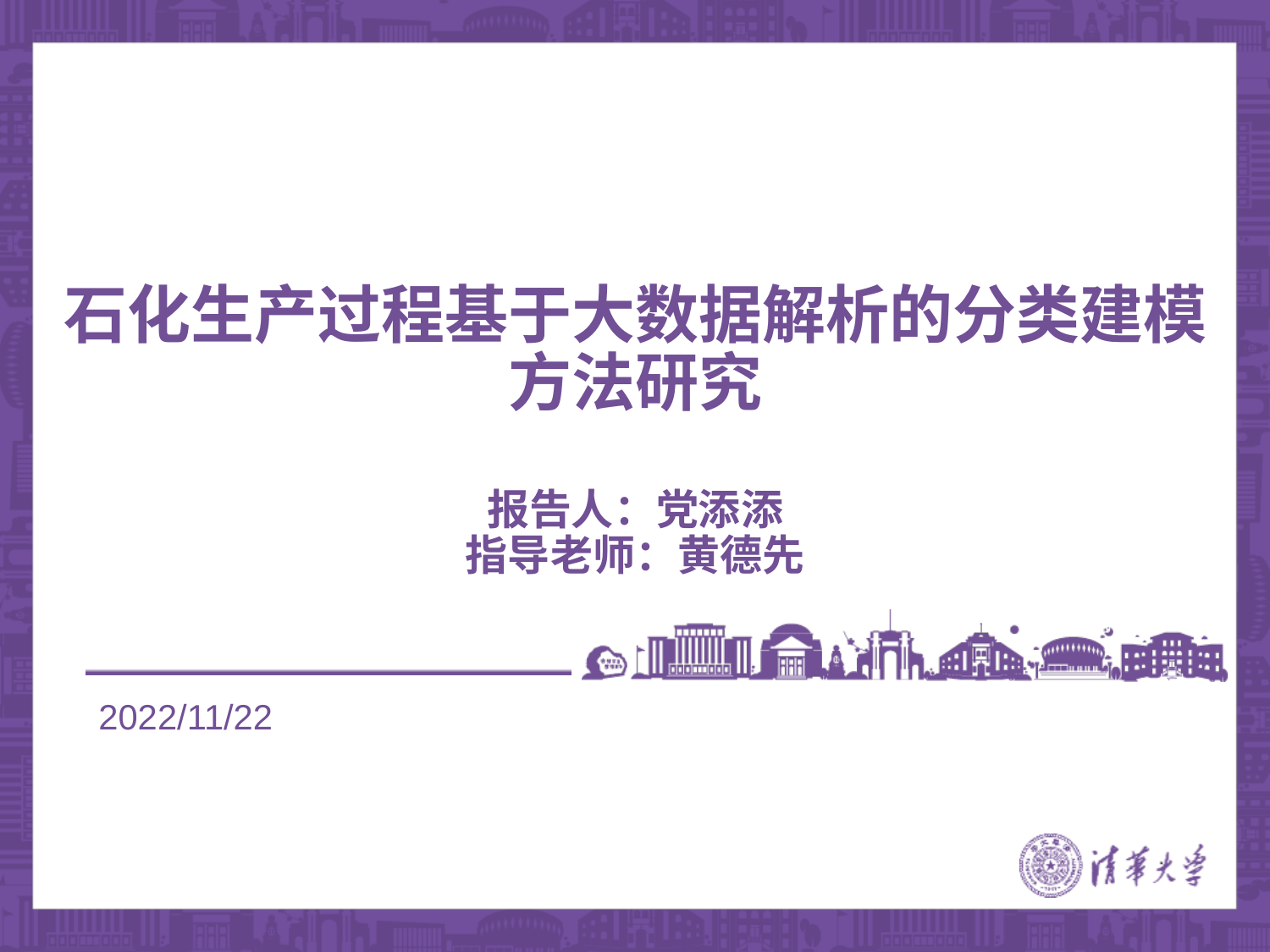

# 石化生产过程基于大数据解析的分类建模方法研究 报告人：党添添 指导老师：黄德先
2022/11/22